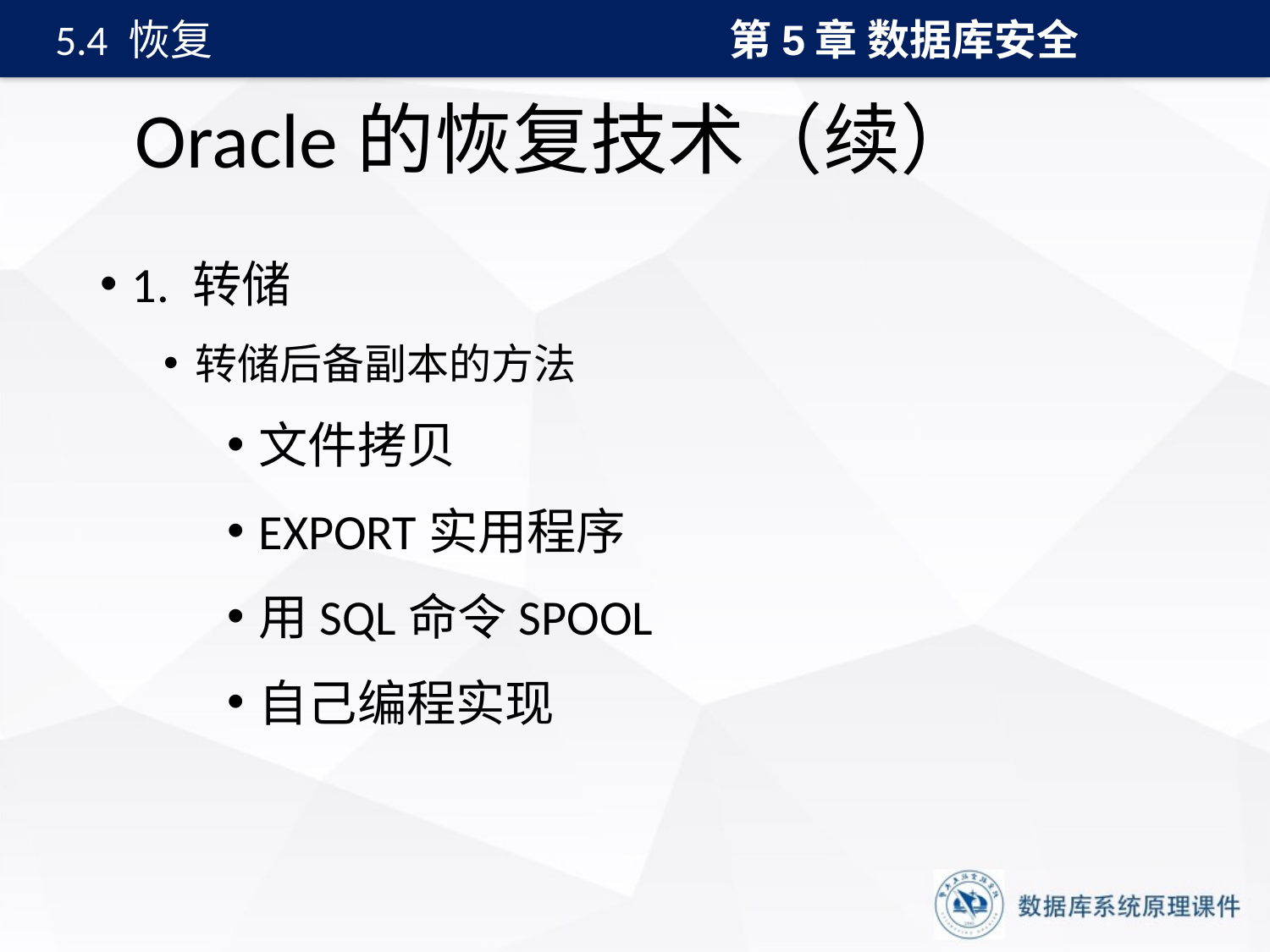

第5章 数据库安全
5.4 恢复
# Oracle的恢复技术（续）
1. 转储
转储后备副本的方法
文件拷贝
EXPORT实用程序
用SQL命令SPOOL
自己编程实现